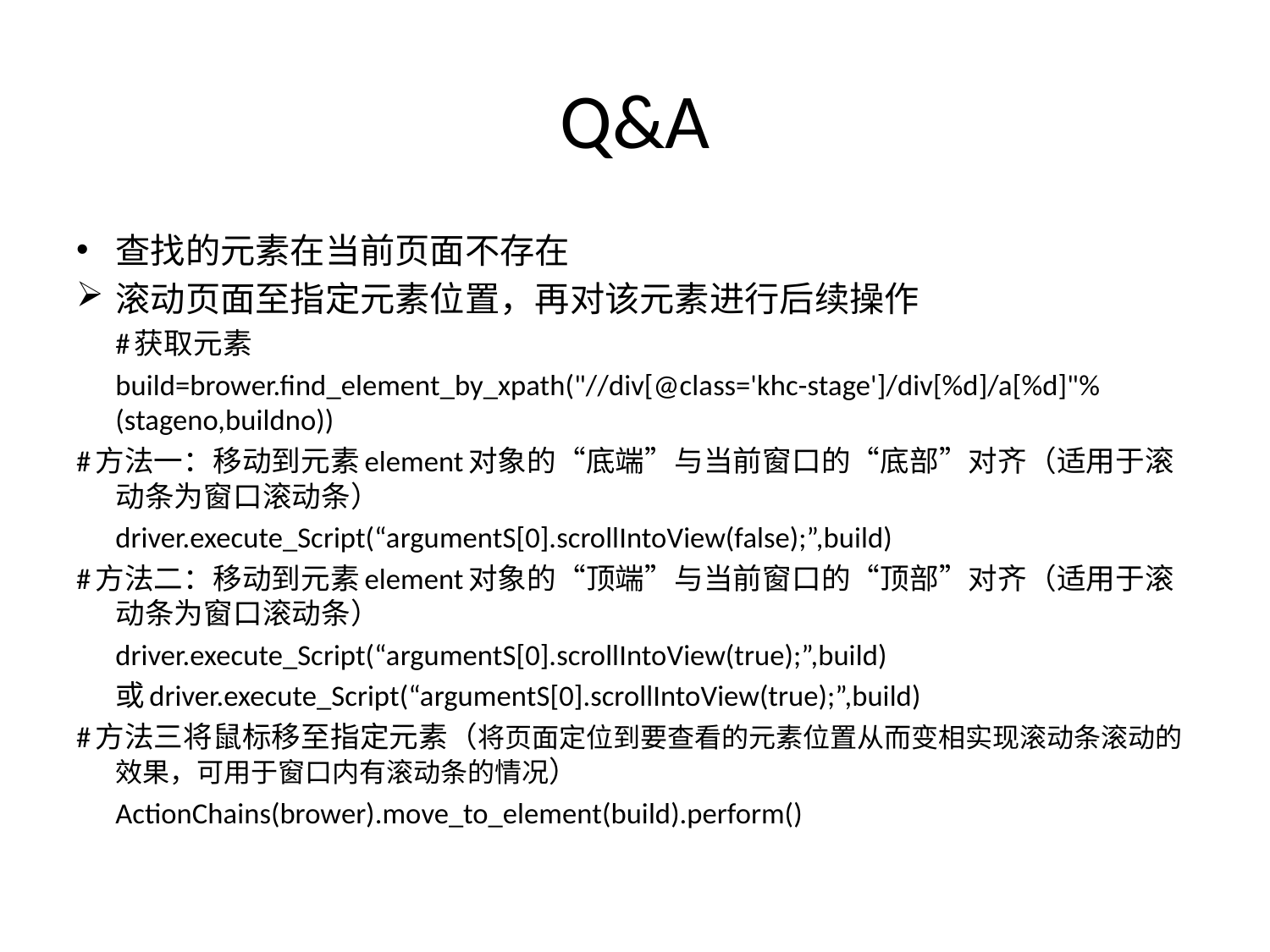

# Q&A
查找的元素在当前页面不存在
滚动页面至指定元素位置，再对该元素进行后续操作
	#获取元素
	build=brower.find_element_by_xpath("//div[@class='khc-stage']/div[%d]/a[%d]"%(stageno,buildno))
#方法一：移动到元素element对象的“底端”与当前窗口的“底部”对齐（适用于滚动条为窗口滚动条）
	driver.execute_Script(“argumentS[0].scrollIntoView(false);”,build)
#方法二：移动到元素element对象的“顶端”与当前窗口的“顶部”对齐（适用于滚动条为窗口滚动条）
	driver.execute_Script(“argumentS[0].scrollIntoView(true);”,build)
	或driver.execute_Script(“argumentS[0].scrollIntoView(true);”,build)
#方法三将鼠标移至指定元素（将页面定位到要查看的元素位置从而变相实现滚动条滚动的效果，可用于窗口内有滚动条的情况）
	ActionChains(brower).move_to_element(build).perform()